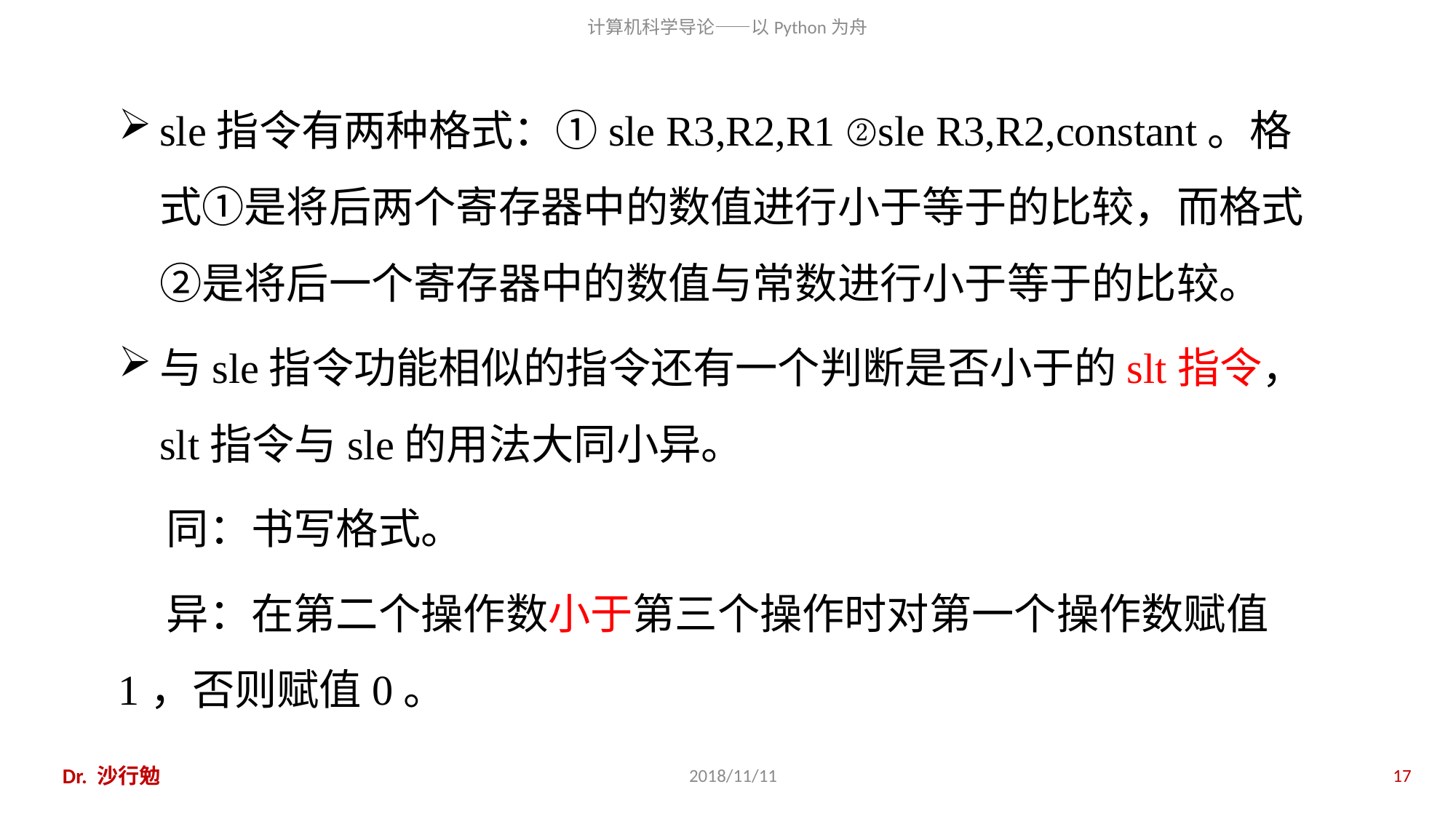

sle指令有两种格式：①sle R3,R2,R1 ②sle R3,R2,constant。格式①是将后两个寄存器中的数值进行小于等于的比较，而格式②是将后一个寄存器中的数值与常数进行小于等于的比较。
与sle指令功能相似的指令还有一个判断是否小于的slt指令，slt指令与sle的用法大同小异。
    同：书写格式。
    异：在第二个操作数小于第三个操作时对第一个操作数赋值1，否则赋值0。
Dr. 沙行勉
2018/11/11
17